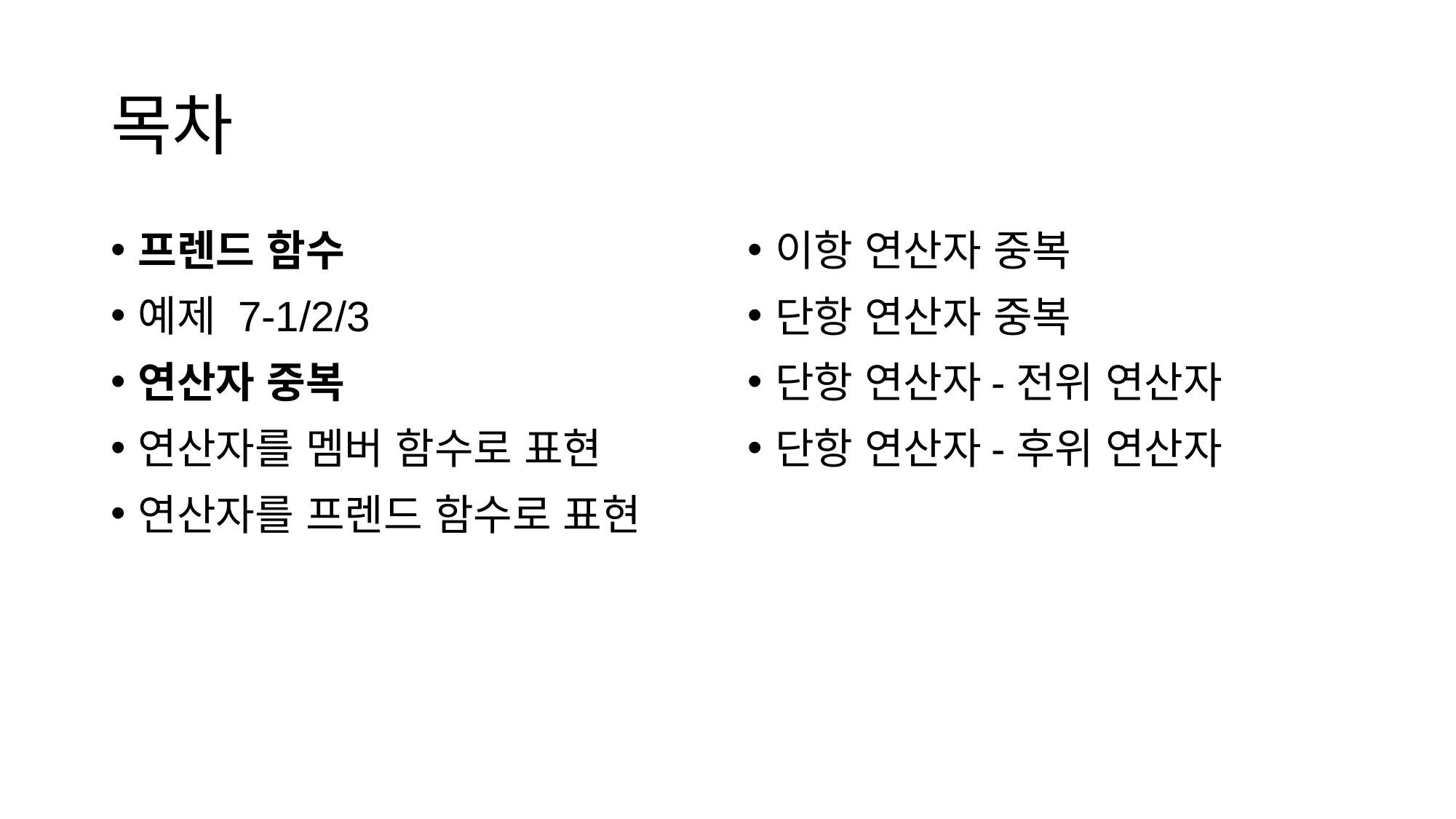

# 목차
프렌드 함수
예제 7-1/2/3
연산자 중복
연산자를 멤버 함수로 표현
연산자를 프렌드 함수로 표현
이항 연산자 중복
단항 연산자 중복
단항 연산자-전위 연산자
단항 연산자-후위 연산자